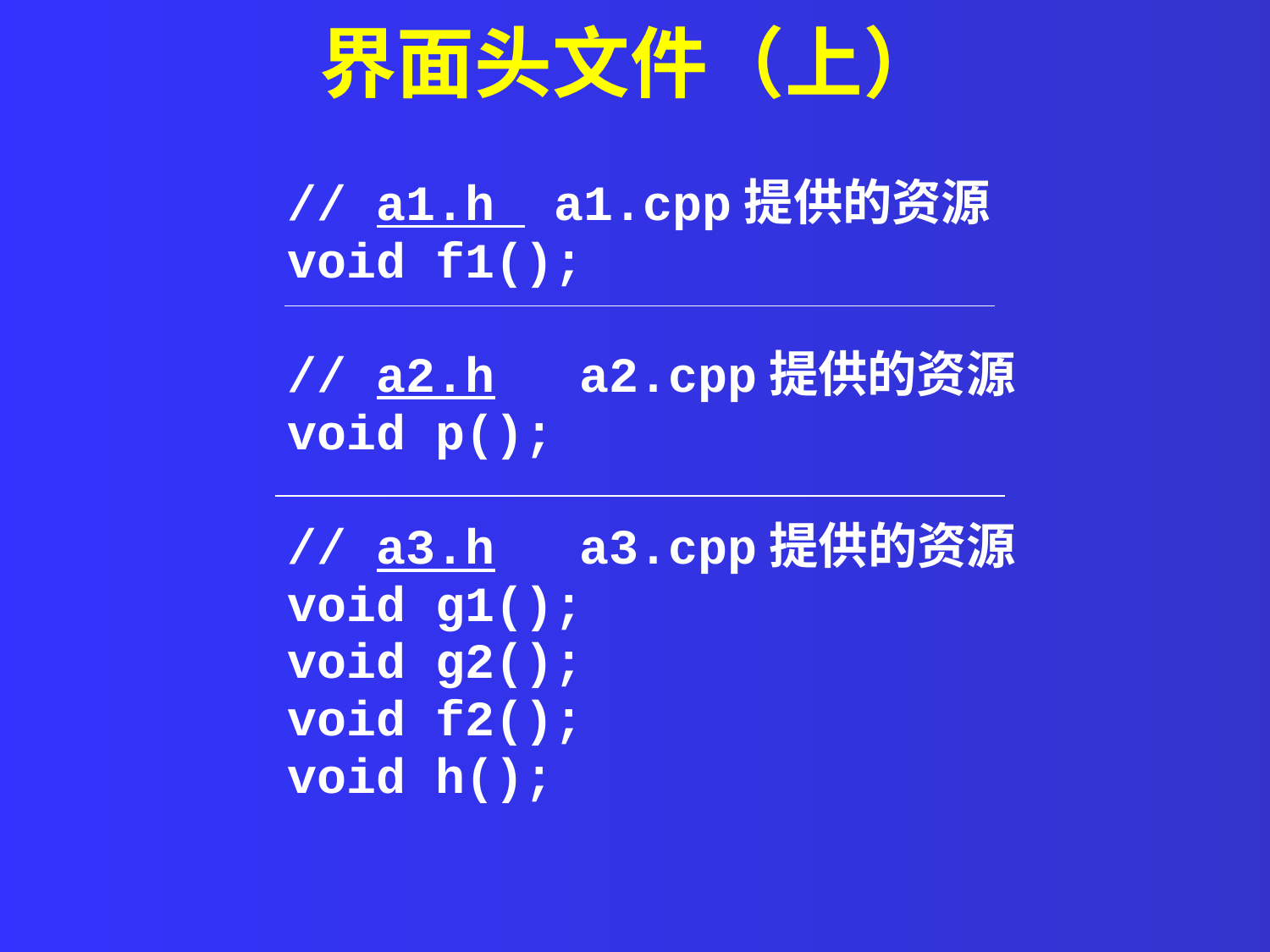

界面头文件（上）
// a1.h  a1.cpp提供的资源
void f1();

// a2.h　 a2.cpp提供的资源
void p();

// a3.h　 a3.cpp提供的资源
void g1();
void g2();
void f2();
void h();